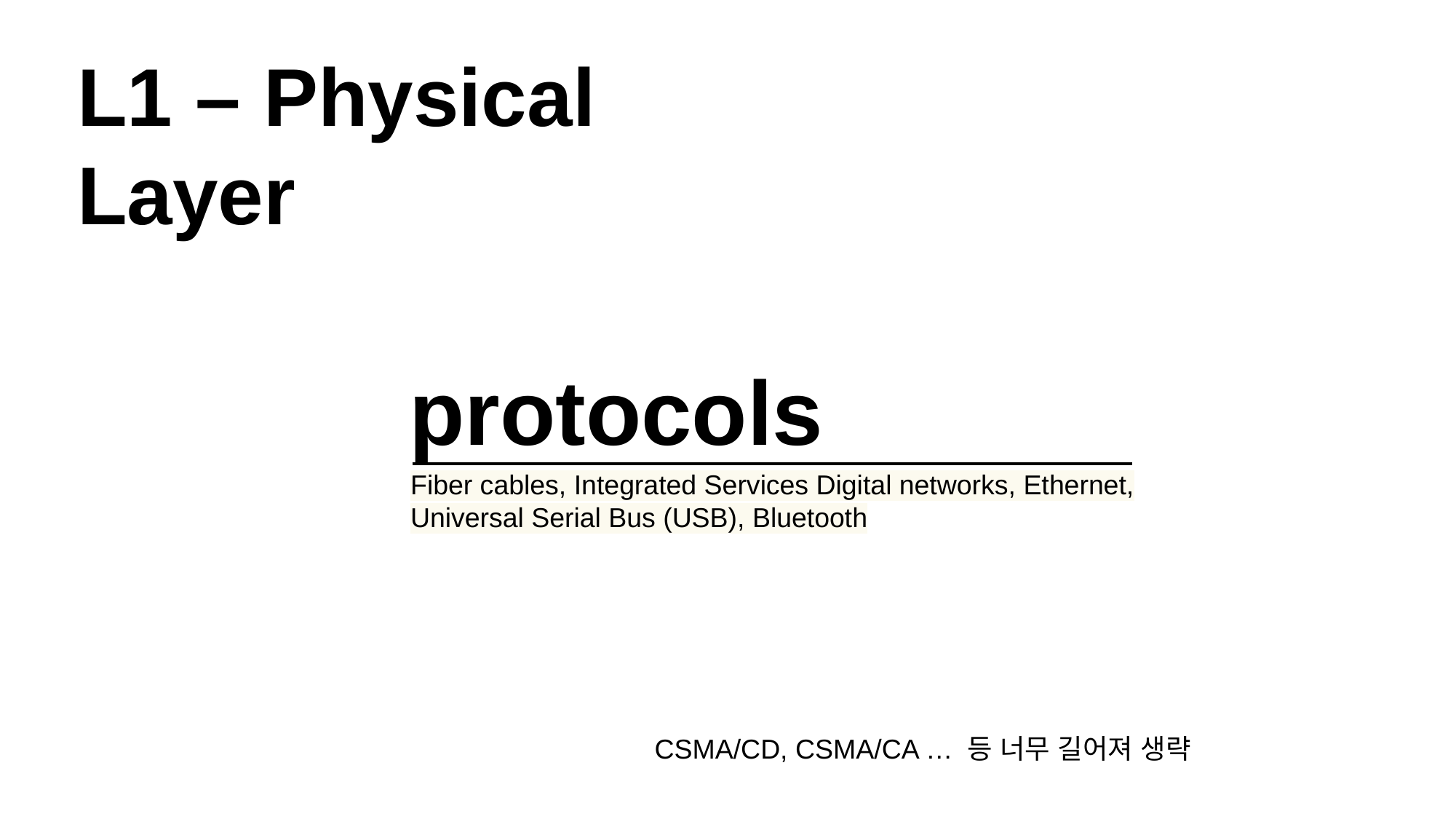

L1 – Physical Layer
protocols
Fiber cables, Integrated Services Digital networks, Ethernet, Universal Serial Bus (USB), Bluetooth
CSMA/CD, CSMA/CA … 등 너무 길어져 생략